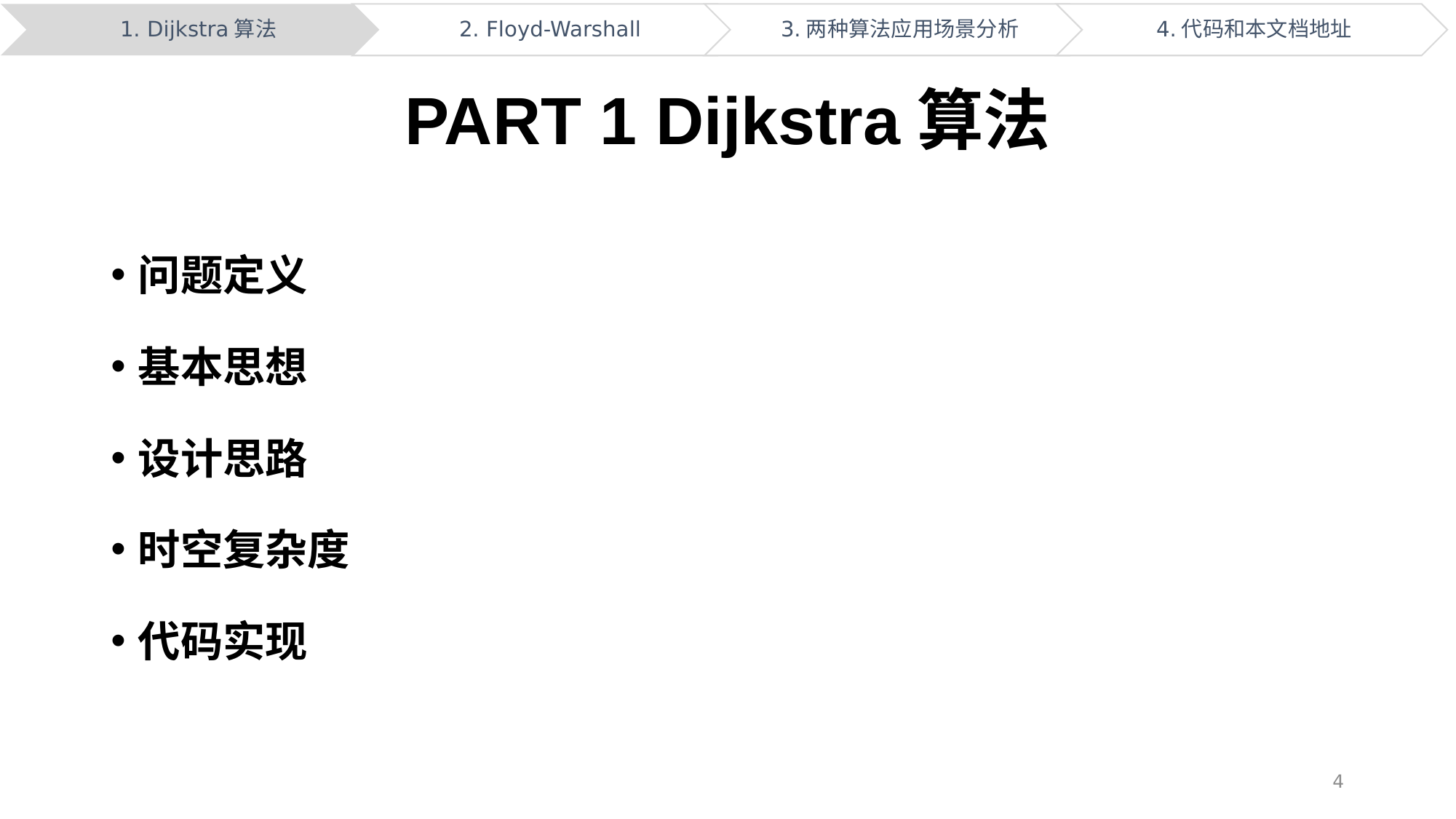

1. Dijkstra算法
2. Floyd-Warshall
3.两种算法应用场景分析
4.代码和本文档地址
# PART 1 Dijkstra算法
问题定义
基本思想
设计思路
时空复杂度
代码实现
4